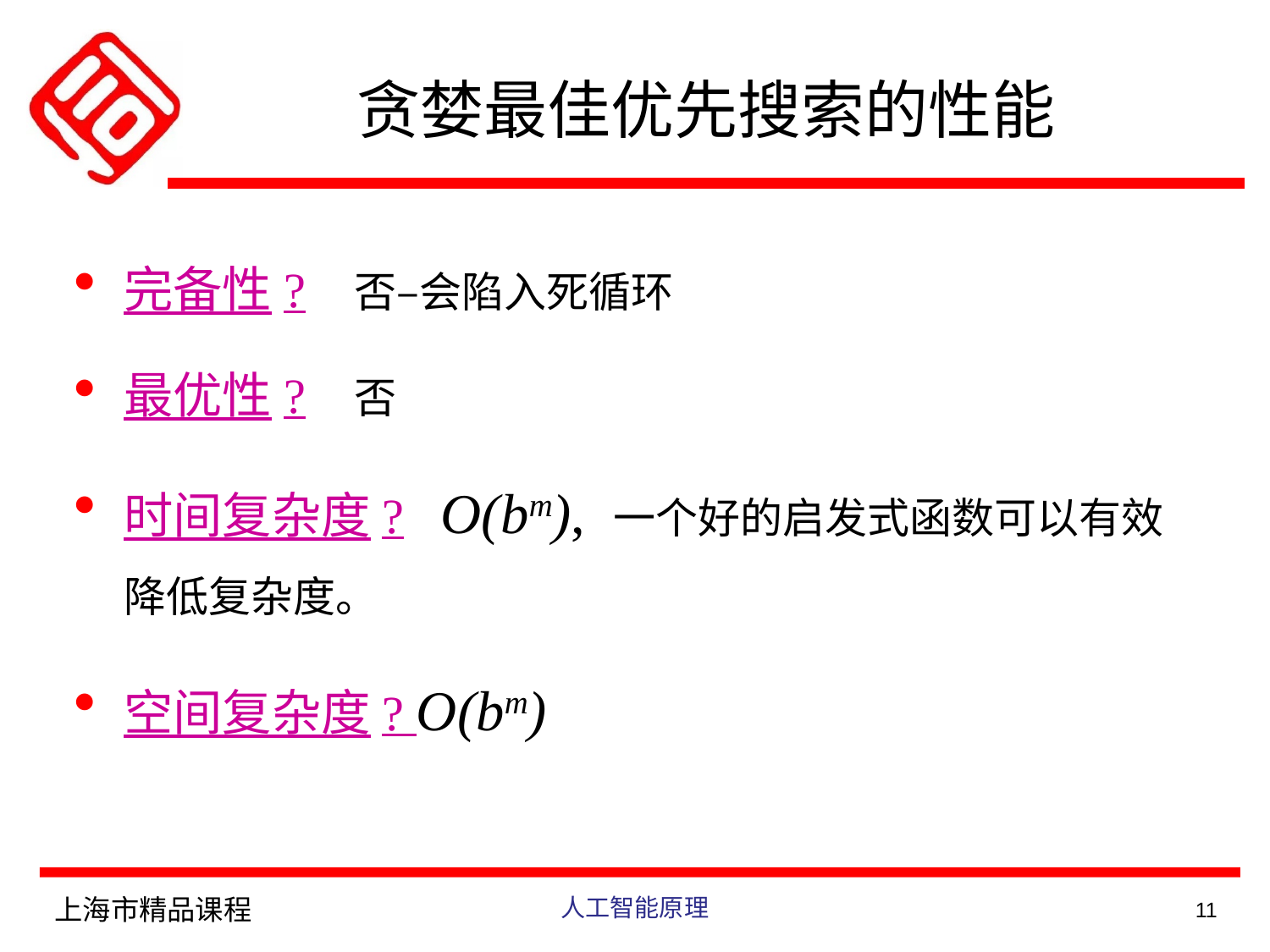

贪婪最佳优先搜索的性能
完备性?   否–会陷入死循环
最优性?   否
时间复杂度?   O(bm), 一个好的启发式函数可以有效降低复杂度。
空间复杂度? O(bm)

上海市精品课程
人工智能原理
11